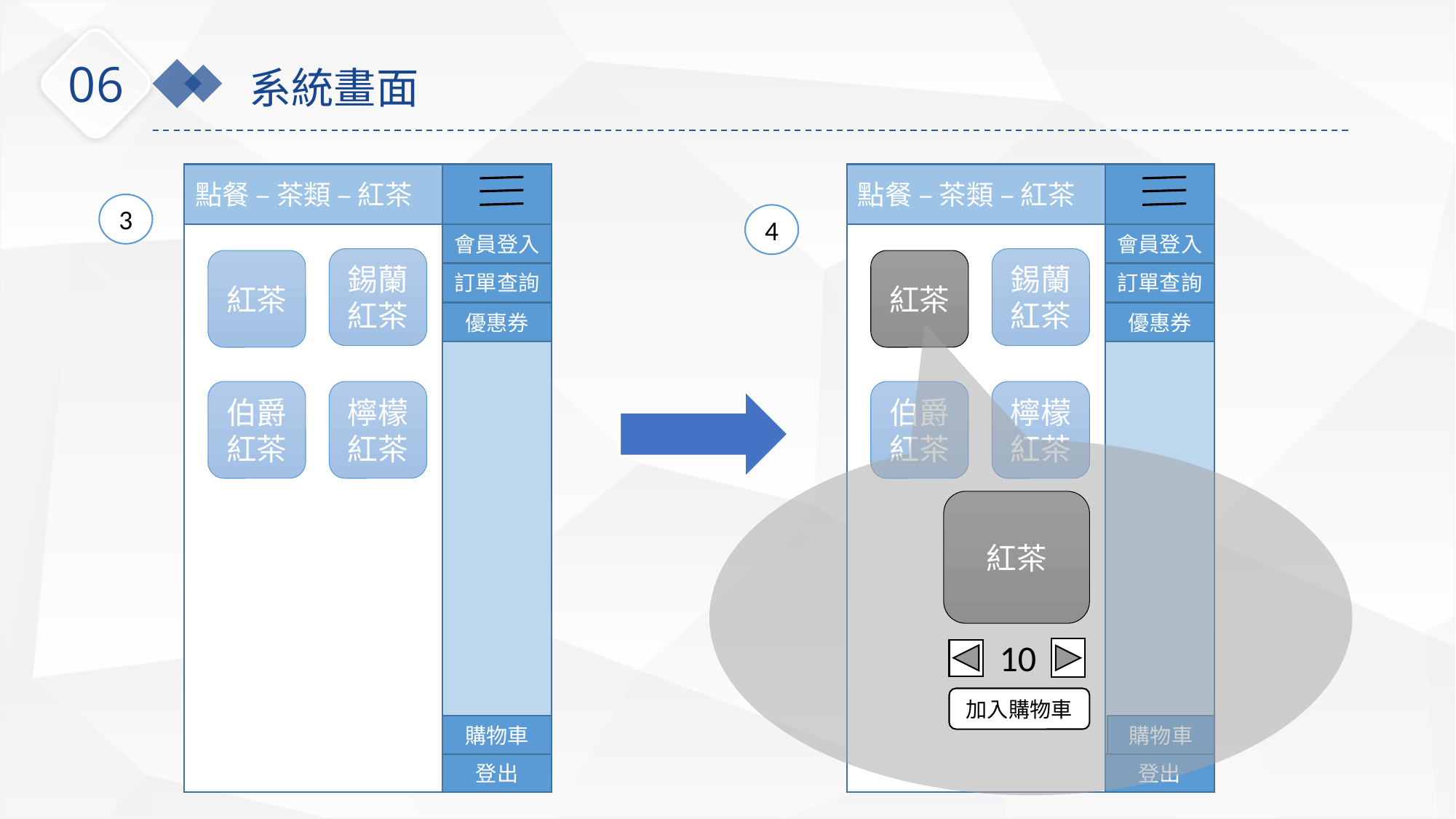

06
系統畫面

點餐 – 茶類 – 紅茶

點餐 – 茶類 – 紅茶

3
4

會員登入

會員登入
錫蘭紅茶
錫蘭紅茶
紅茶
紅茶
訂單查詢
訂單查詢
優惠券
優惠券
伯爵紅茶
檸檬紅茶
伯爵紅茶
檸檬紅茶

紅茶
10

加入購物車
購物車
購物車
登出
登出